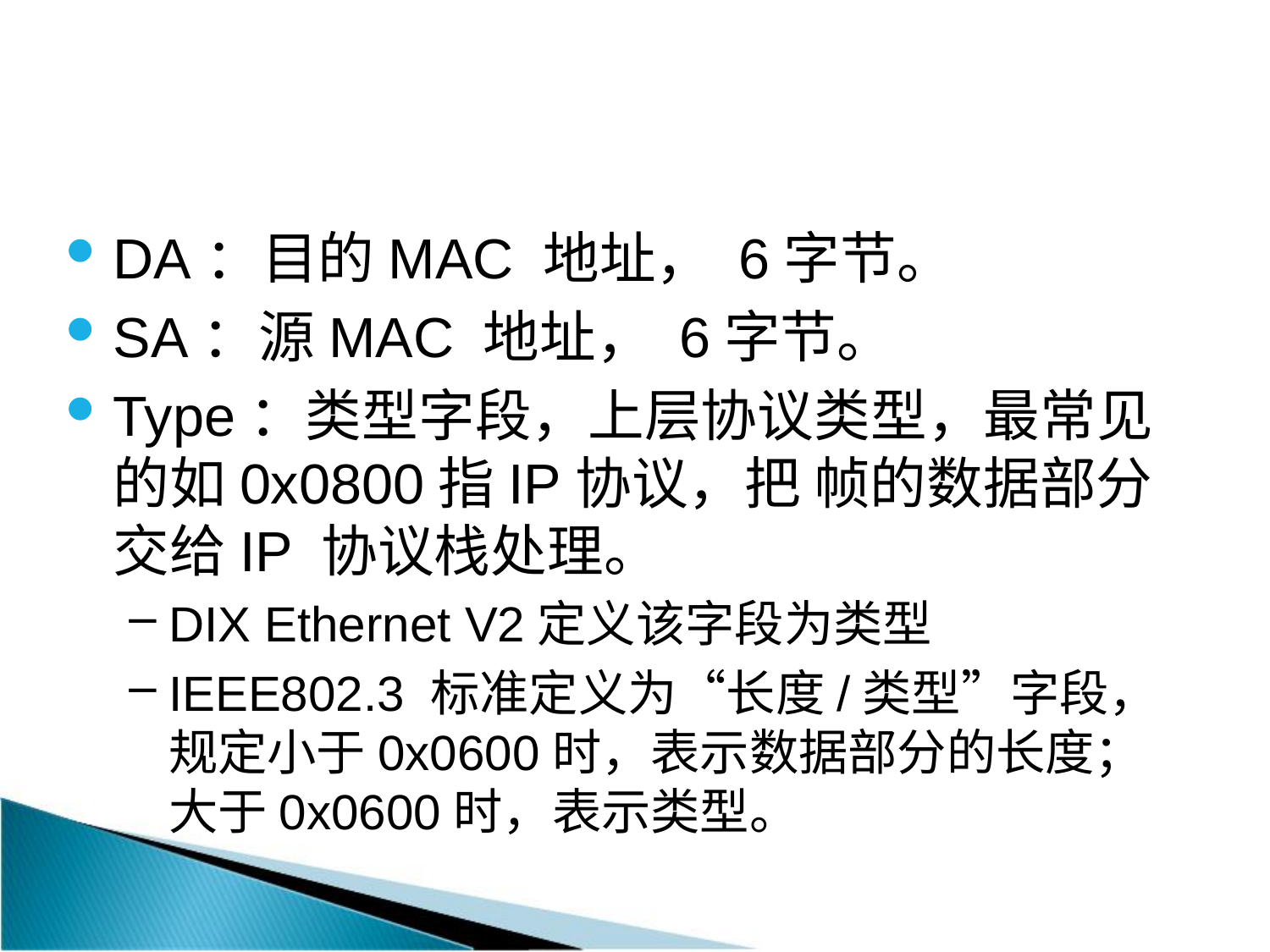

DA：目的MAC 地址， 6字节。
SA：源MAC 地址， 6字节。
Type：类型字段，上层协议类型，最常见的如0x0800指IP协议，把 帧的数据部分交给IP 协议栈处理。
DIX Ethernet V2定义该字段为类型
IEEE802.3 标准定义为“长度/类型”字段，规定小于0x0600时，表示数据部分的长度；大于0x0600时，表示类型。